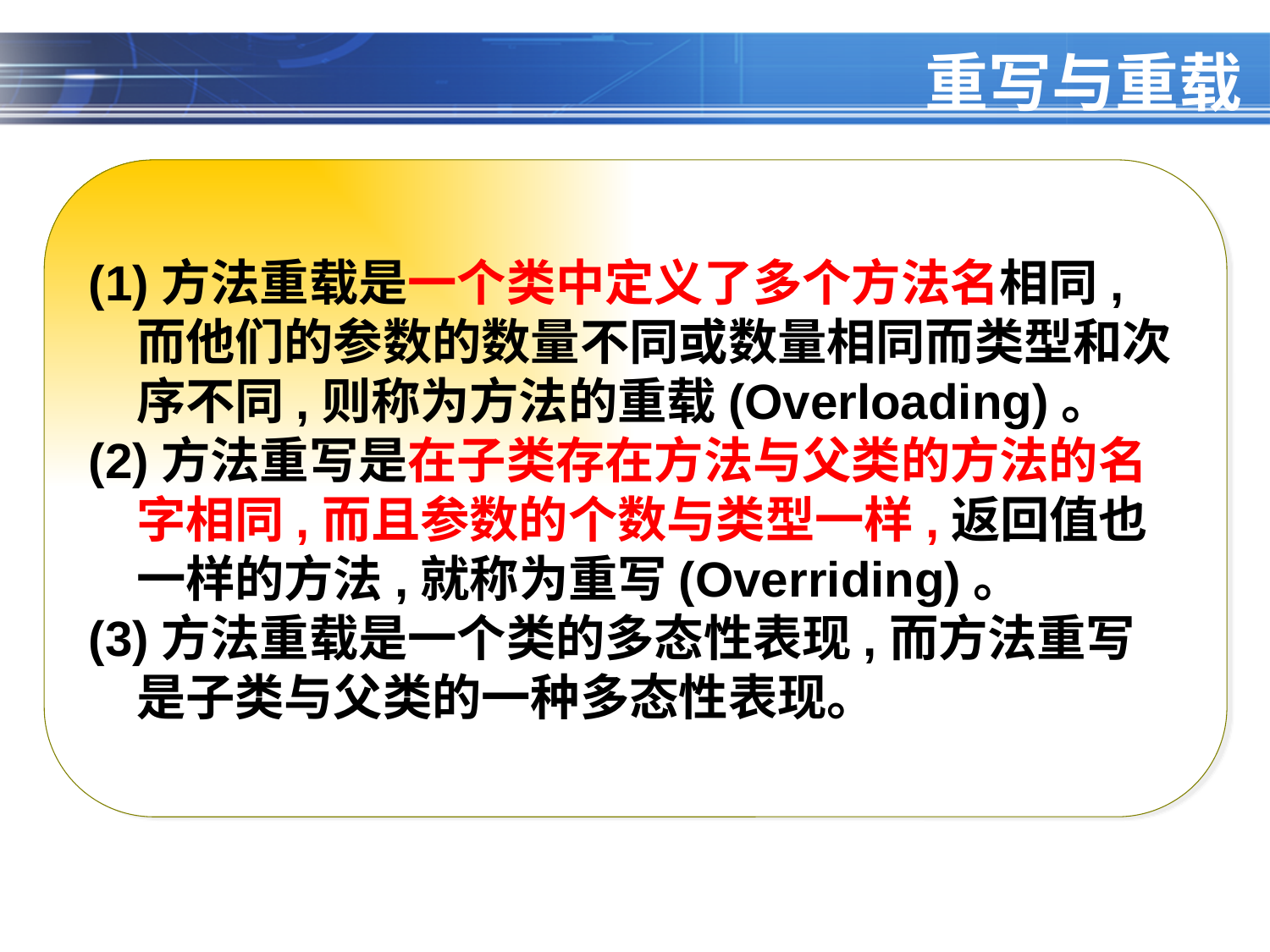

# 重写与重载
(1)方法重载是一个类中定义了多个方法名相同,而他们的参数的数量不同或数量相同而类型和次序不同,则称为方法的重载(Overloading)。
(2)方法重写是在子类存在方法与父类的方法的名字相同,而且参数的个数与类型一样,返回值也一样的方法,就称为重写(Overriding)。
(3)方法重载是一个类的多态性表现,而方法重写是子类与父类的一种多态性表现。